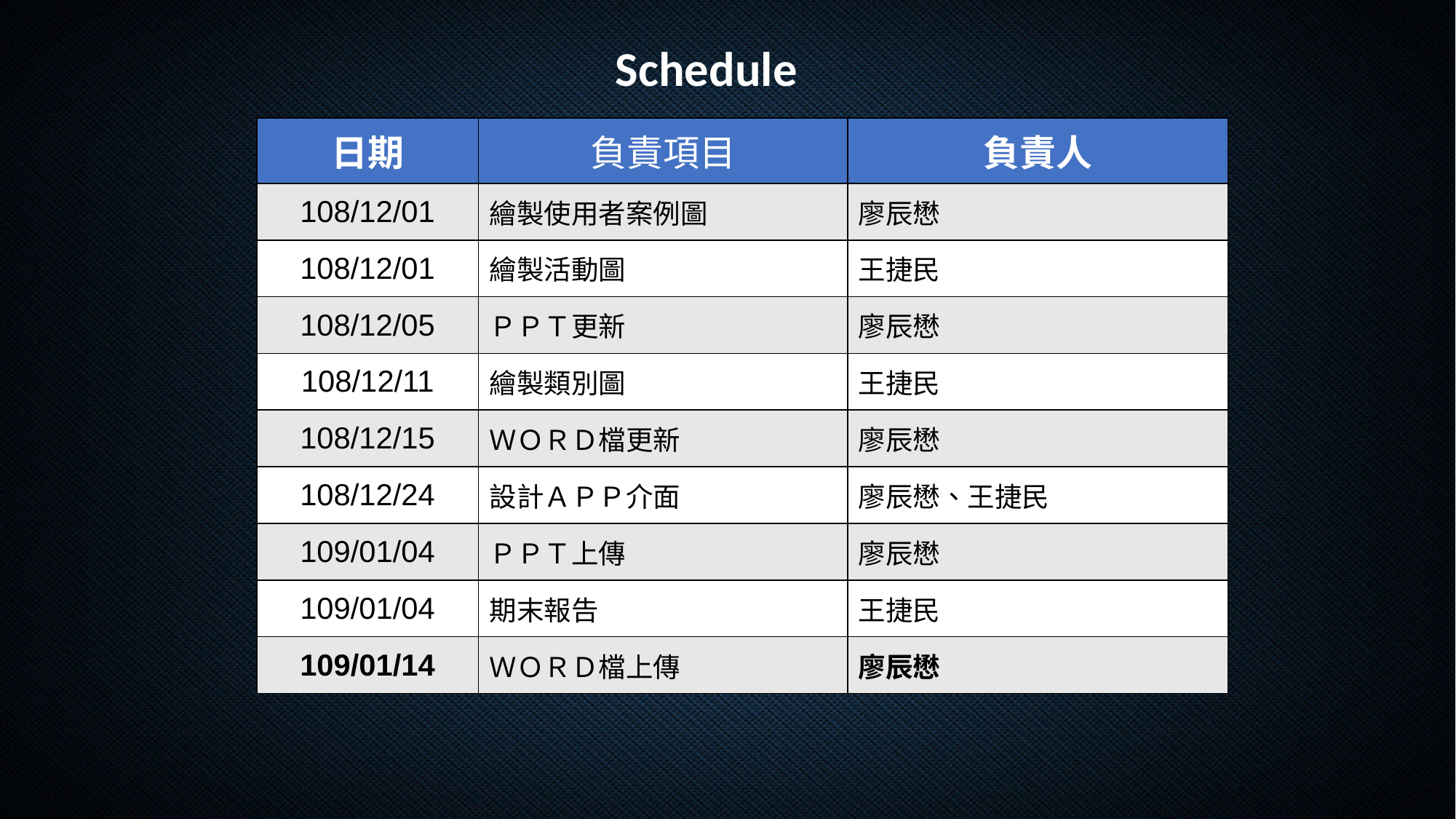

Schedule
| 日期 | 負責項目 | 負責人 |
| --- | --- | --- |
| 108/12/01 | 繪製使用者案例圖 | 廖辰懋 |
| 108/12/01 | 繪製活動圖 | 王捷民 |
| 108/12/05 | ＰＰＴ更新 | 廖辰懋 |
| 108/12/11 | 繪製類別圖 | 王捷民 |
| 108/12/15 | ＷＯＲＤ檔更新 | 廖辰懋 |
| 108/12/24 | 設計ＡＰＰ介面 | 廖辰懋、王捷民 |
| 109/01/04 | ＰＰＴ上傳 | 廖辰懋 |
| 109/01/04 | 期末報告 | 王捷民 |
| 109/01/14 | ＷＯＲＤ檔上傳 | 廖辰懋 |